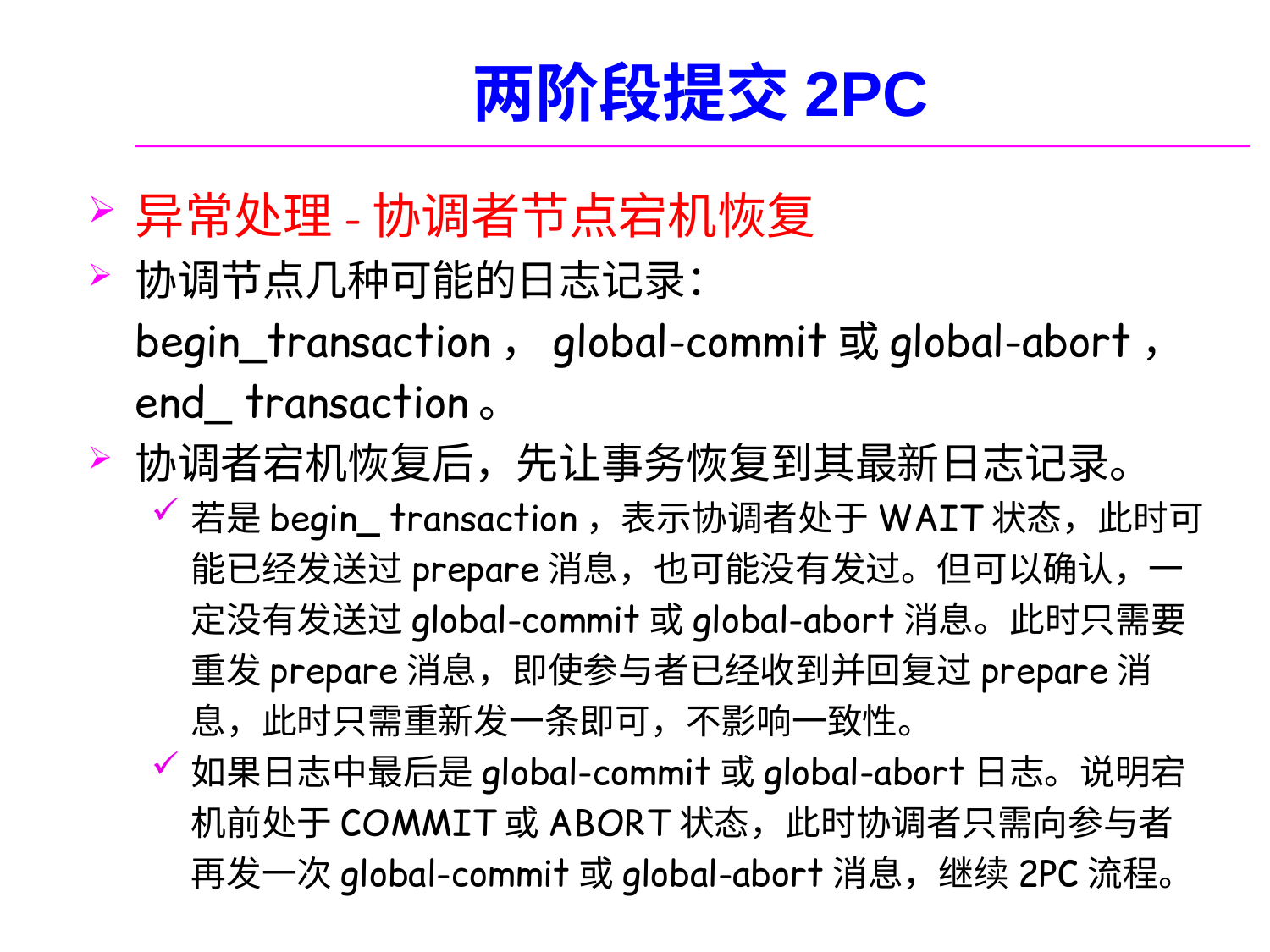

# 两阶段提交2PC
异常处理-协调者节点宕机恢复
协调节点几种可能的日志记录：begin_transaction，global-commit或global-abort，end_ transaction。
协调者宕机恢复后，先让事务恢复到其最新日志记录。
若是begin_ transaction，表示协调者处于WAIT状态，此时可能已经发送过prepare消息，也可能没有发过。但可以确认，一定没有发送过global-commit或global-abort消息。此时只需要重发prepare消息，即使参与者已经收到并回复过prepare消息，此时只需重新发一条即可，不影响一致性。
如果日志中最后是global-commit或global-abort日志。说明宕机前处于COMMIT或ABORT状态，此时协调者只需向参与者再发一次global-commit或global-abort消息，继续2PC流程。

26